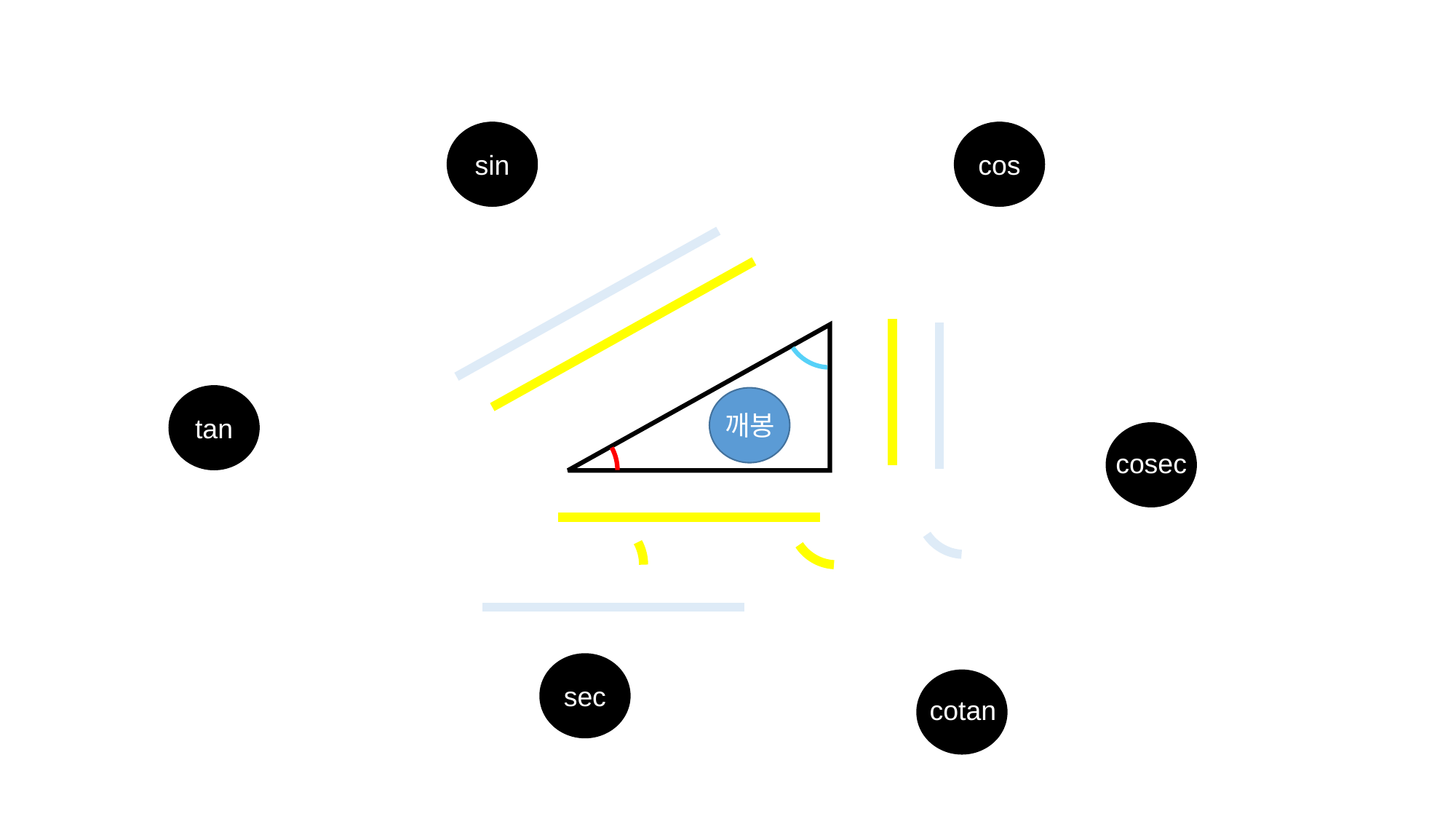

sin
cos

tan

깨봉

cosec

sec

cotan